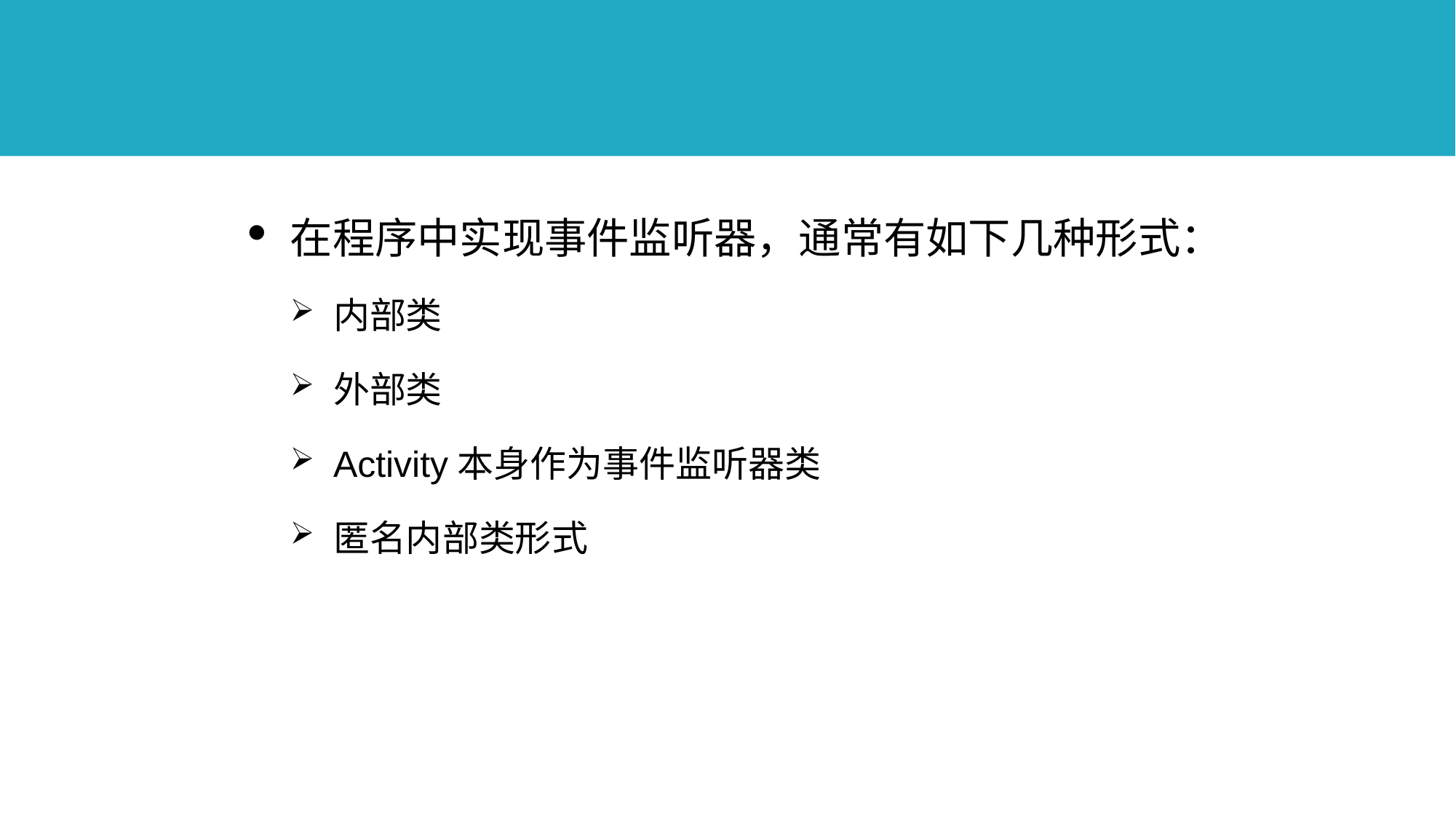

#
在程序中实现事件监听器，通常有如下几种形式：
内部类
外部类
Activity本身作为事件监听器类
匿名内部类形式